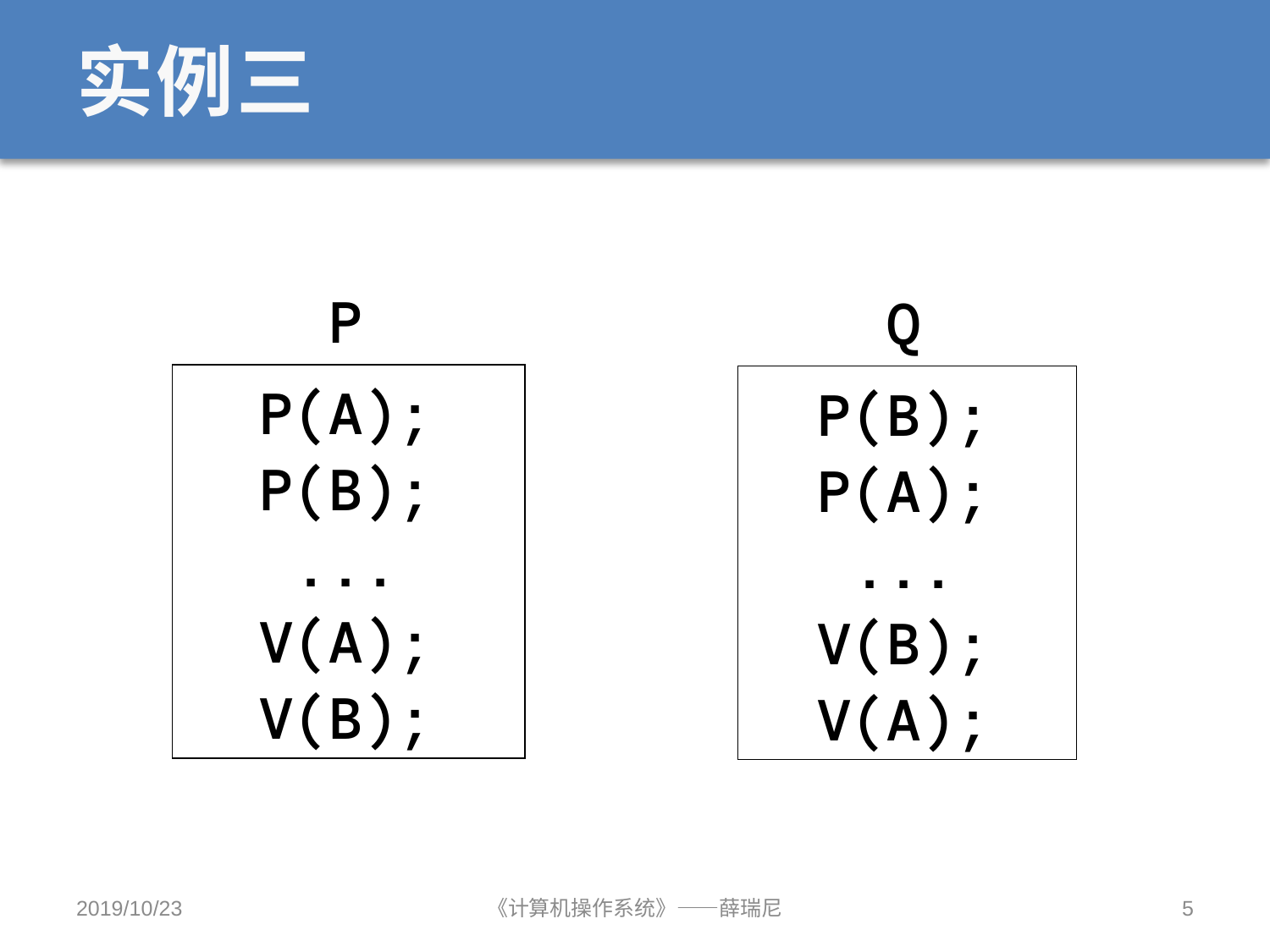

# 实例三
P
Q
P(A);
P(B);
...
V(A);
V(B);
P(B);
P(A);
...
V(B);
V(A);
2019/10/23
《计算机操作系统》——薛瑞尼
5